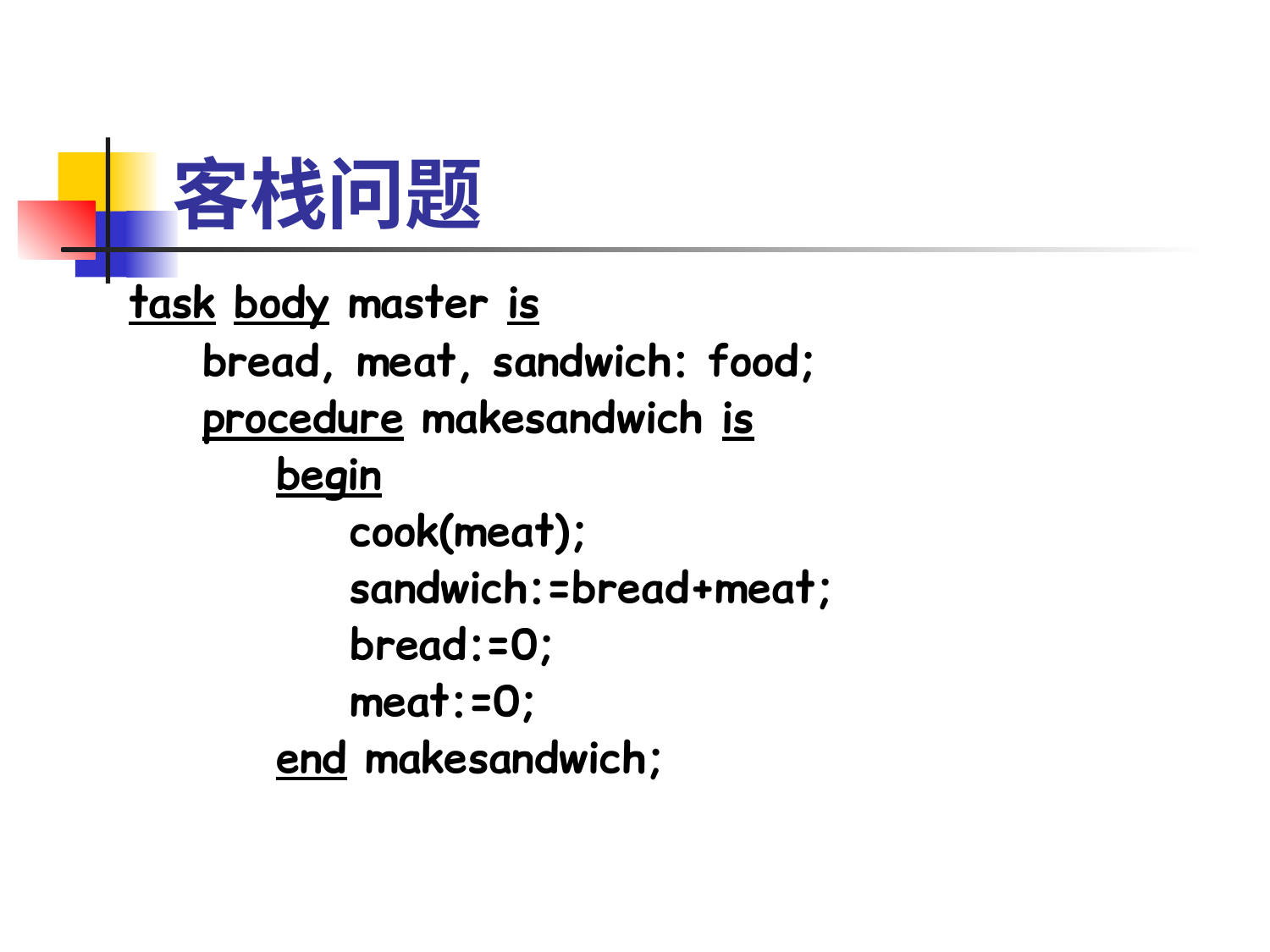

# 客栈问题
task body master is
    bread, meat, sandwich: food;
    procedure makesandwich is
        begin
            cook(meat);
            sandwich:=bread+meat;
            bread:=0;
            meat:=0;
        end makesandwich;